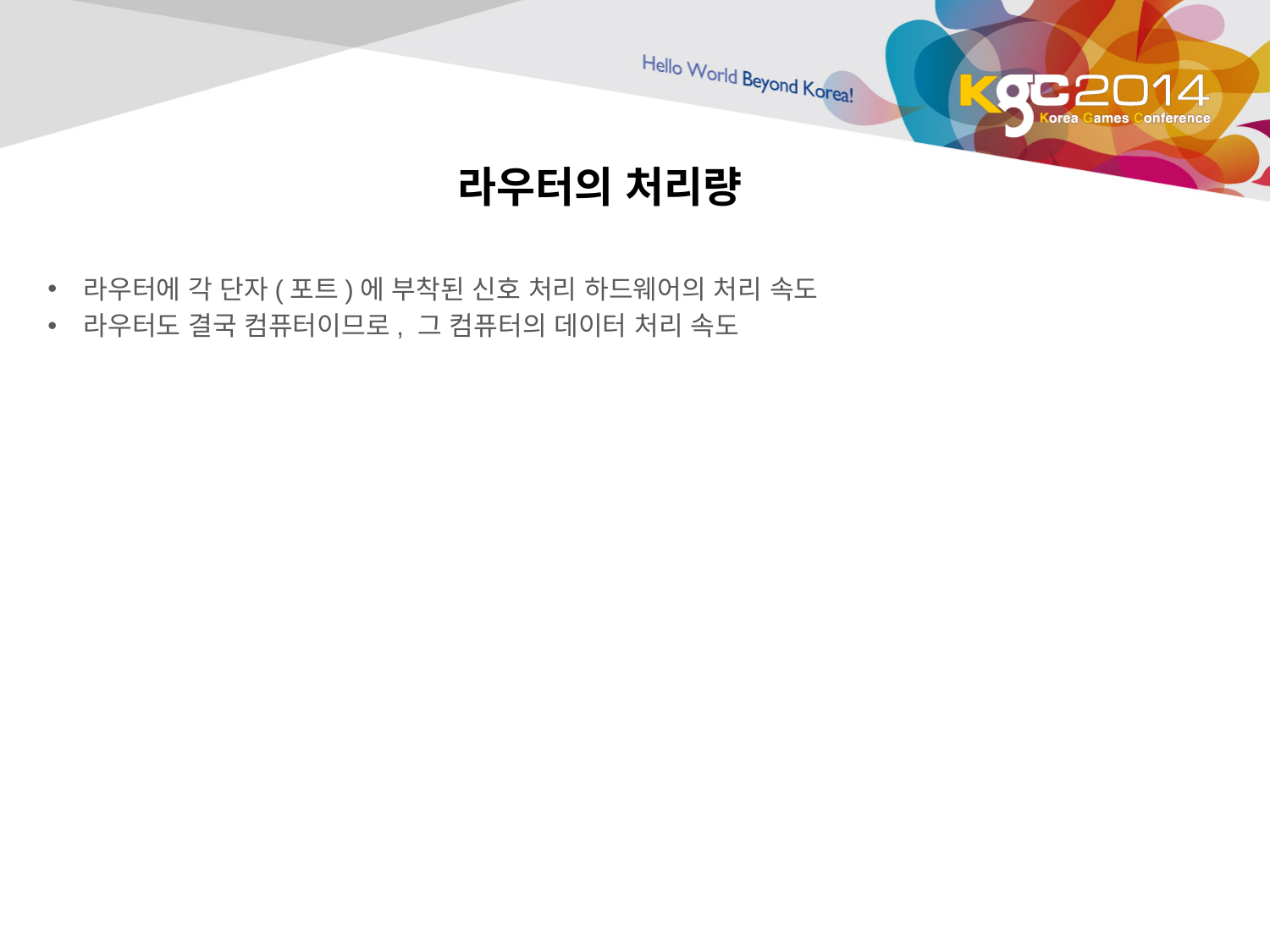

# 라우터의 처리량
라우터에 각 단자(포트)에 부착된 신호 처리 하드웨어의 처리 속도
라우터도 결국 컴퓨터이므로, 그 컴퓨터의 데이터 처리 속도